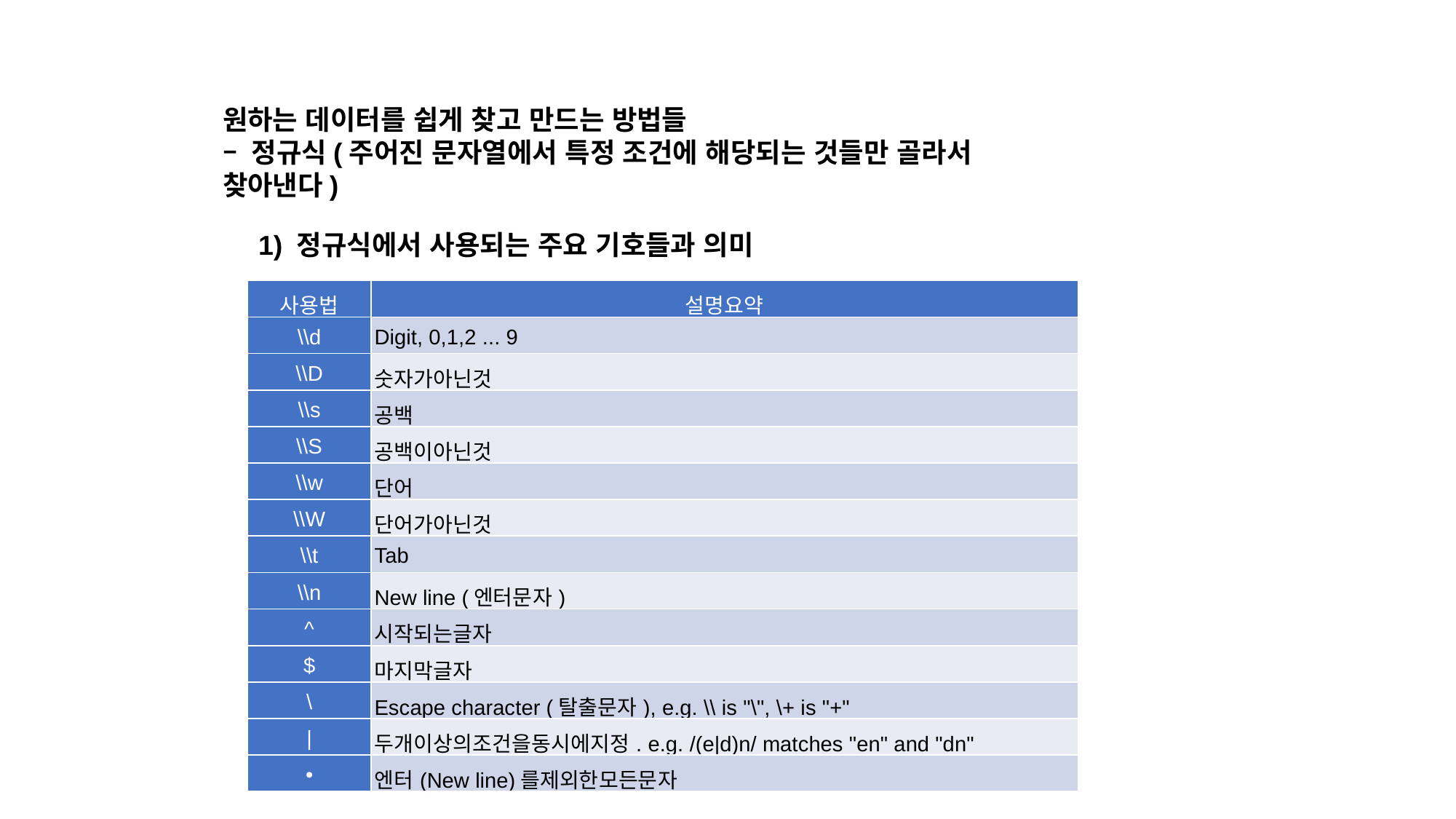

원하는 데이터를 쉽게 찾고 만드는 방법들
– 정규식(주어진 문자열에서 특정 조건에 해당되는 것들만 골라서 찾아낸다)
1) 정규식에서 사용되는 주요 기호들과 의미
| 사용법 | 설명요약 |
| --- | --- |
| \\d | Digit, 0,1,2 ... 9 |
| \\D | 숫자가아닌것 |
| \\s | 공백 |
| \\S | 공백이아닌것 |
| \\w | 단어 |
| \\W | 단어가아닌것 |
| \\t | Tab |
| \\n | New line (엔터문자) |
| ^ | 시작되는글자 |
| $ | 마지막글자 |
| \ | Escape character (탈출문자), e.g. \\ is "\", \+ is "+" |
| | | 두개이상의조건을동시에지정. e.g. /(e|d)n/ matches "en" and "dn" |
| • | 엔터(New line)를제외한모든문자 |